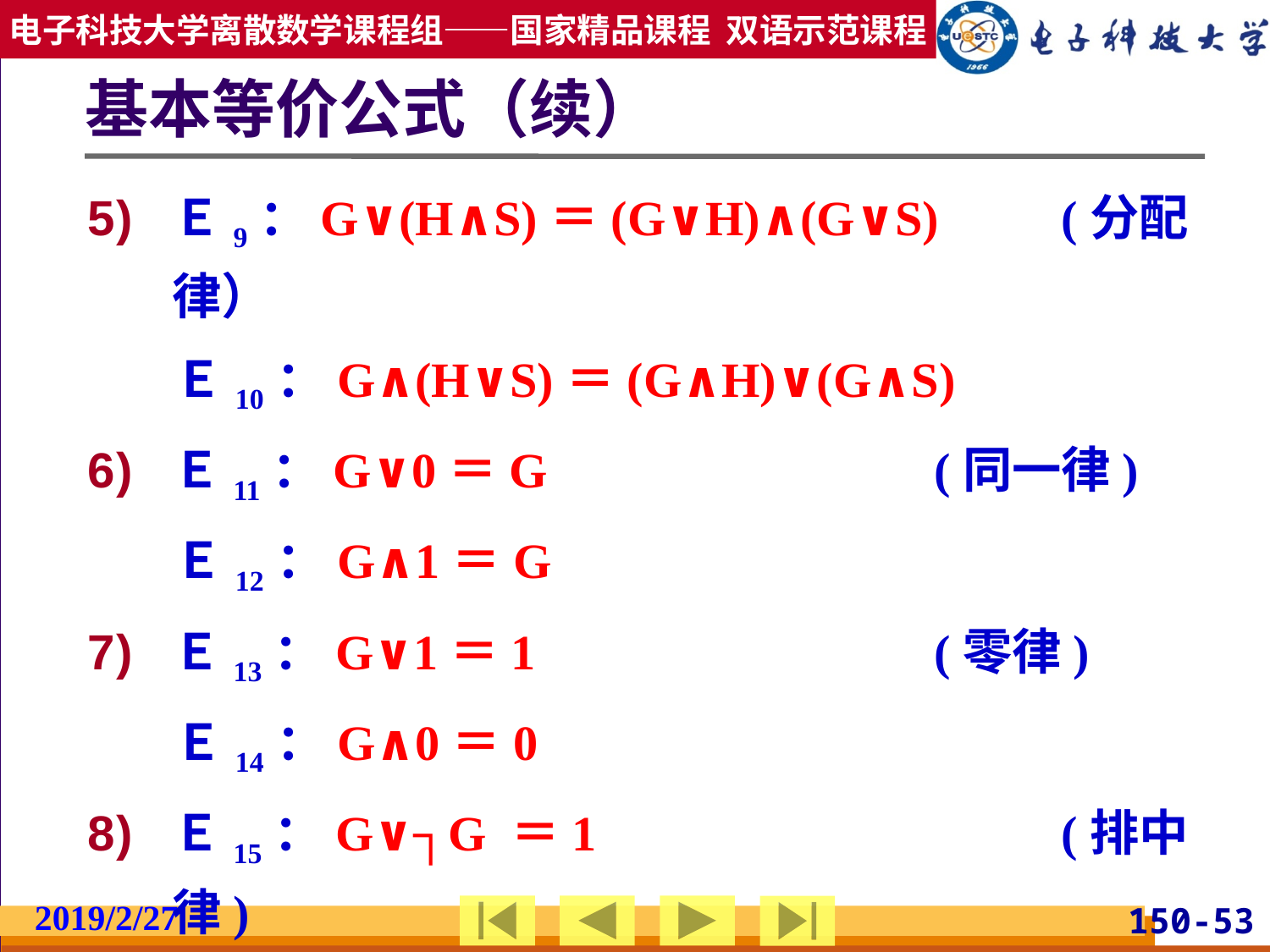

# 基本等价公式（续）
Ｅ9：G∨(H∧S)＝(G∨H)∧(G∨S)	(分配律）
 Ｅ10：G∧(H∨S)＝(G∧H)∨(G∧S)
Ｅ11：G∨0＝G				(同一律)
 Ｅ12：G∧1＝G
Ｅ13：G∨1＝1				(零律)
 Ｅ14：G∧0＝0
Ｅ15：G∨┐G ＝1				(排中律)
Ｅ16：G∧┐G ＝0				(矛盾律)
2019/2/27